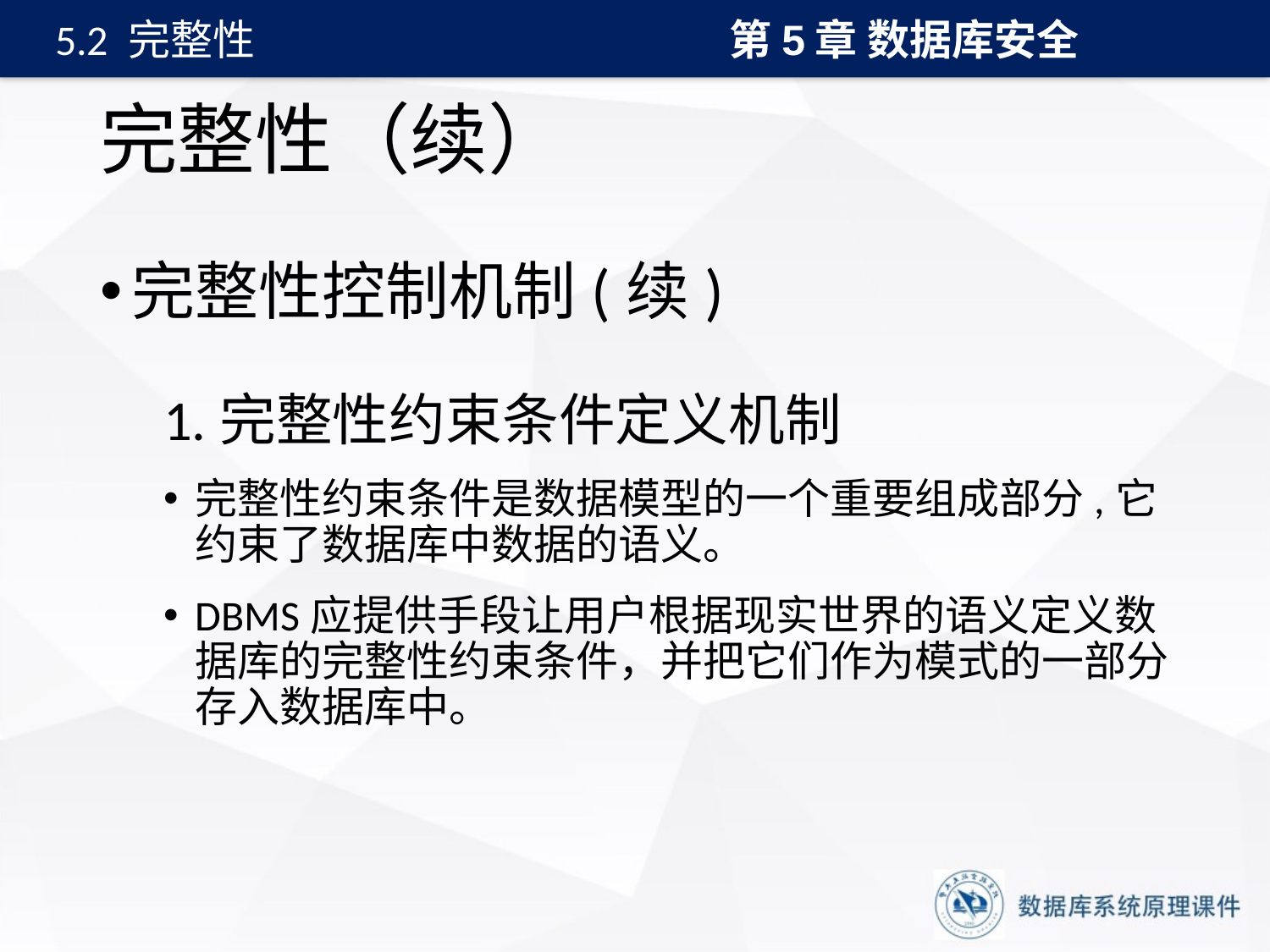

第5章 数据库安全
5.2 完整性
# 完整性（续）
完整性控制机制(续)

1.完整性约束条件定义机制
完整性约束条件是数据模型的一个重要组成部分,它约束了数据库中数据的语义。
DBMS应提供手段让用户根据现实世界的语义定义数据库的完整性约束条件，并把它们作为模式的一部分存入数据库中。